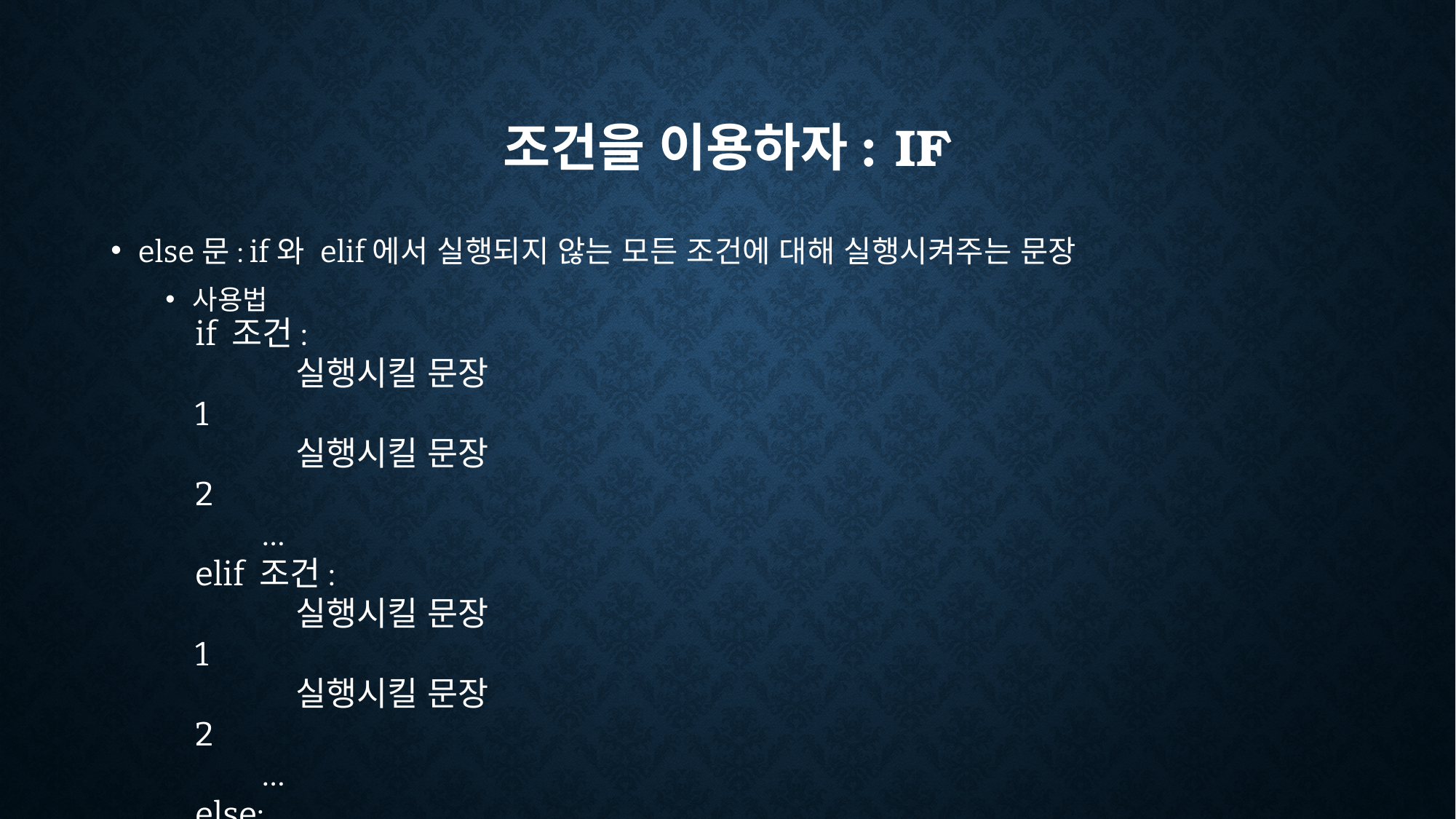

# 조건을 이용하자: IF
else문: if와 elif에서 실행되지 않는 모든 조건에 대해 실행시켜주는 문장
사용법
if 조건:
          실행시킬 문장1
          실행시킬 문장2
          …
elif 조건:
          실행시킬 문장1
          실행시킬 문장2
          …
else:
          실행시킬 문장1
          실행시킬 문장2
          …